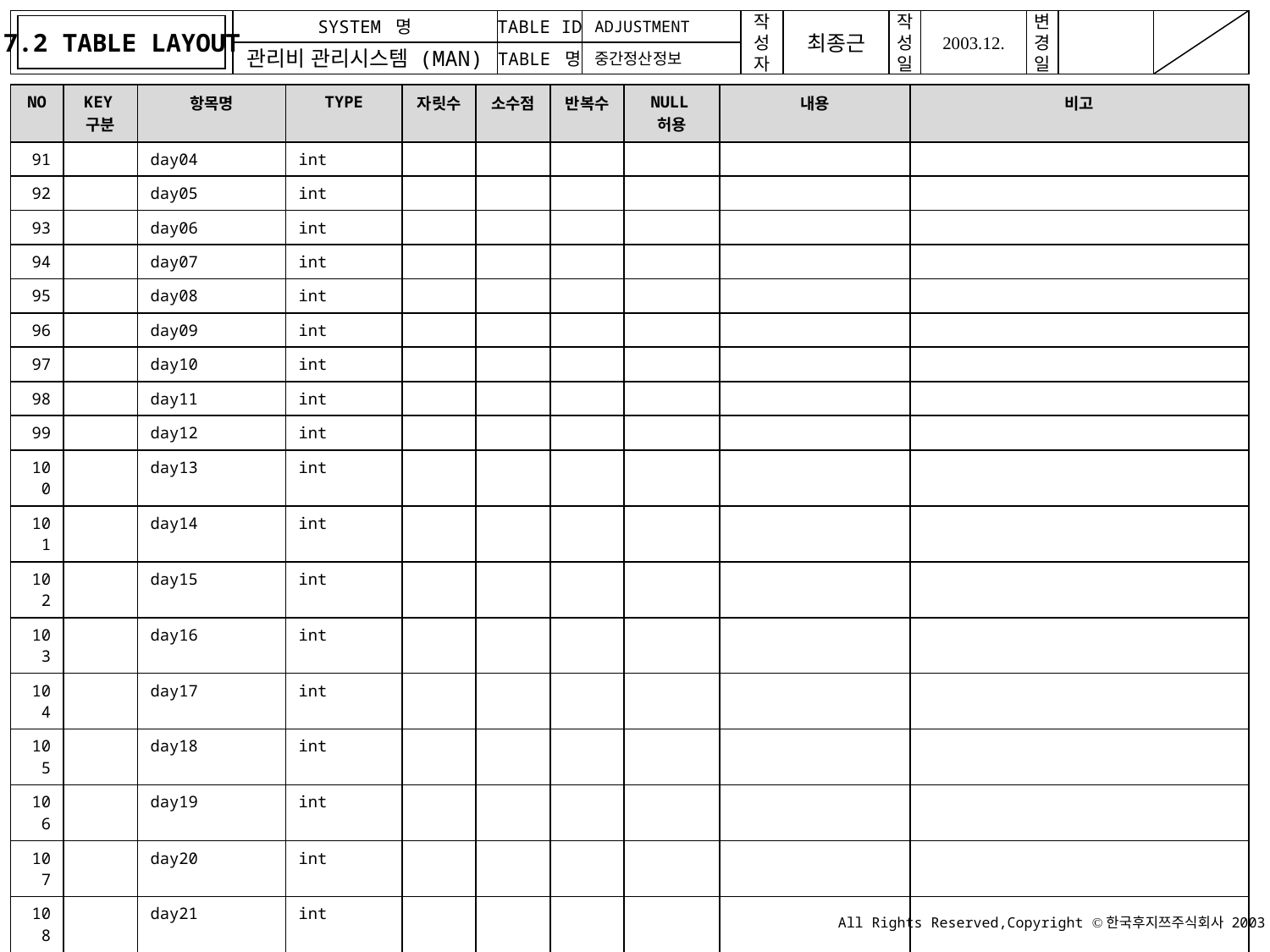

7.2 TABLE LAYOUT
ADJUSTMENT
중간정산정보
| NO | KEY구분 | 항목명 | TYPE | 자릿수 | 소수점 | 반복수 | NULL허용 | 내용 | 비고 |
| --- | --- | --- | --- | --- | --- | --- | --- | --- | --- |
| 91 |  | day04 | int |  |  |  |  |  |  |
| 92 |  | day05 | int |  |  |  |  |  |  |
| 93 |  | day06 | int |  |  |  |  |  |  |
| 94 |  | day07 | int |  |  |  |  |  |  |
| 95 |  | day08 | int |  |  |  |  |  |  |
| 96 |  | day09 | int |  |  |  |  |  |  |
| 97 |  | day10 | int |  |  |  |  |  |  |
| 98 |  | day11 | int |  |  |  |  |  |  |
| 99 |  | day12 | int |  |  |  |  |  |  |
| 100 |  | day13 | int |  |  |  |  |  |  |
| 101 |  | day14 | int |  |  |  |  |  |  |
| 102 |  | day15 | int |  |  |  |  |  |  |
| 103 |  | day16 | int |  |  |  |  |  |  |
| 104 |  | day17 | int |  |  |  |  |  |  |
| 105 |  | day18 | int |  |  |  |  |  |  |
| 106 |  | day19 | int |  |  |  |  |  |  |
| 107 |  | day20 | int |  |  |  |  |  |  |
| 108 |  | day21 | int |  |  |  |  |  |  |
| 109 |  | day22 | int |  |  |  |  |  |  |
| 110 |  | day23 | int |  |  |  |  |  |  |
| 111 |  | day24 | int |  |  |  |  |  |  |
| 112 |  | day25 | int |  |  |  |  |  |  |
| 113 |  | day26 | int |  |  |  |  |  |  |
| 114 |  | day27 | int |  |  |  |  |  |  |